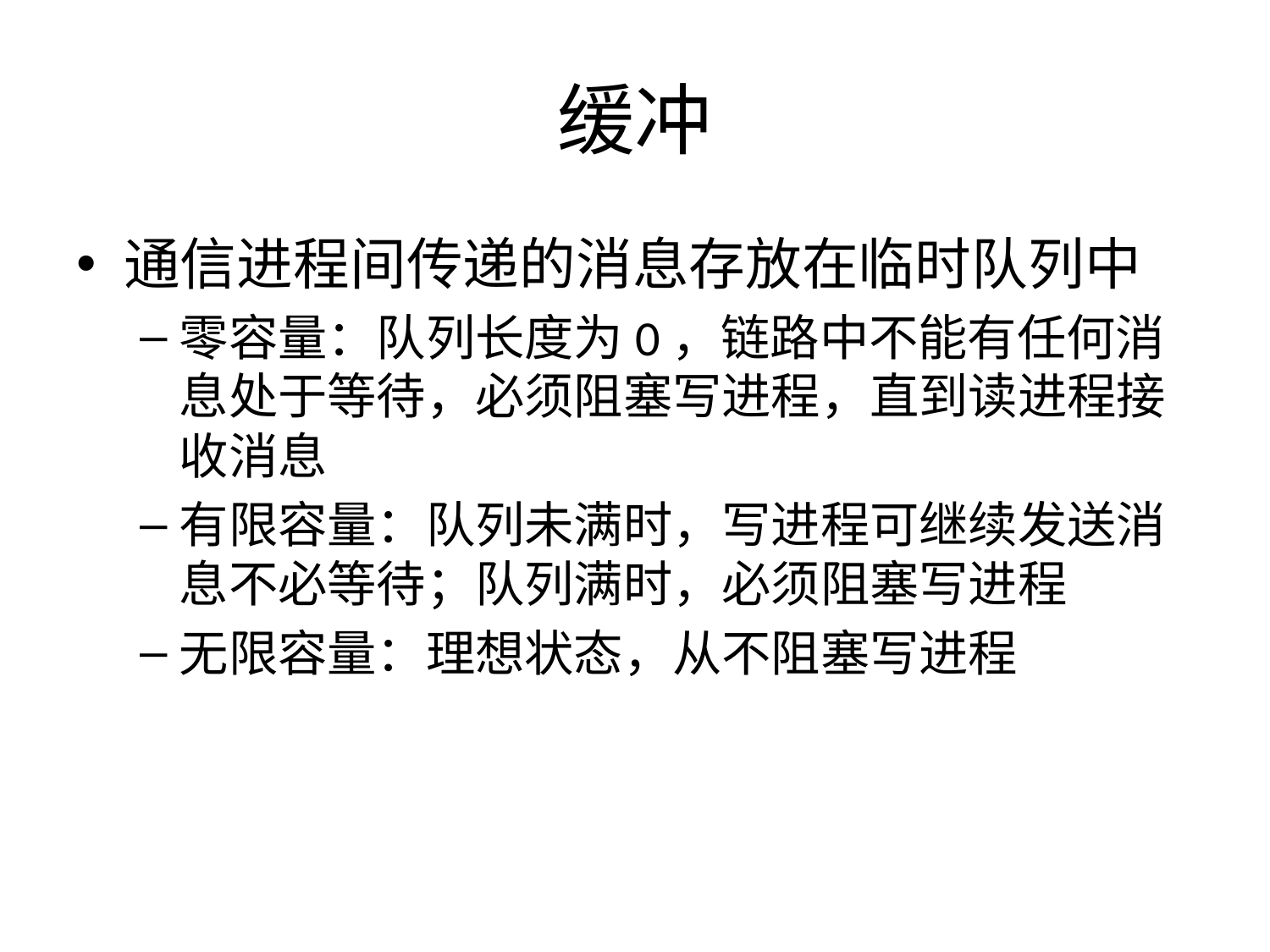

# 缓冲
通信进程间传递的消息存放在临时队列中
零容量：队列长度为0，链路中不能有任何消息处于等待，必须阻塞写进程，直到读进程接收消息
有限容量：队列未满时，写进程可继续发送消息不必等待；队列满时，必须阻塞写进程
无限容量：理想状态，从不阻塞写进程